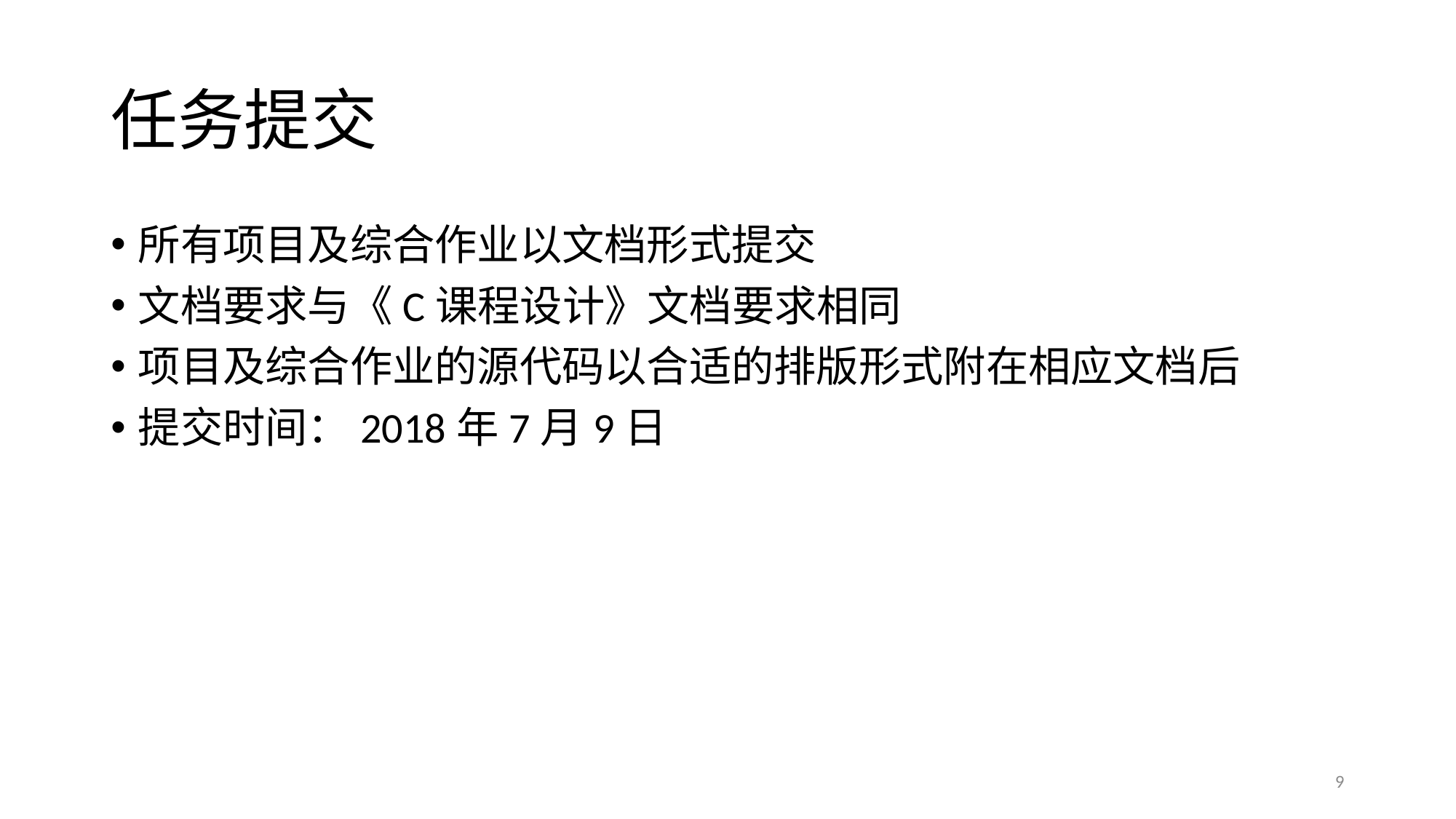

# 任务提交
所有项目及综合作业以文档形式提交
文档要求与《C课程设计》文档要求相同
项目及综合作业的源代码以合适的排版形式附在相应文档后
提交时间：2018年7月9日
9